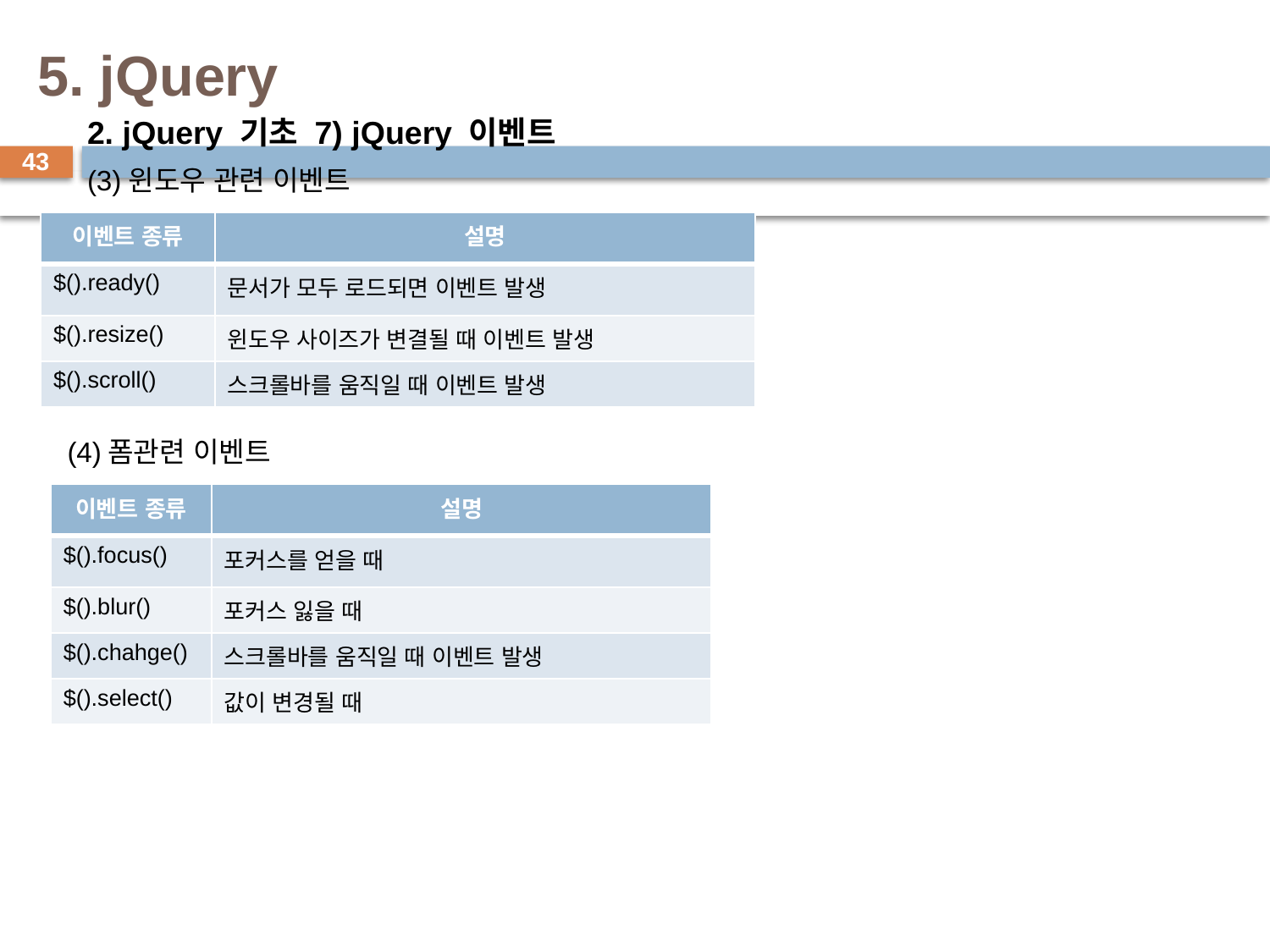

# 5. jQuery
2. jQuery 기초 7) jQuery 이벤트
(3)윈도우 관련 이벤트
43
| 이벤트 종류 | 설명 |
| --- | --- |
| $().ready() | 문서가 모두 로드되면 이벤트 발생 |
| $().resize() | 윈도우 사이즈가 변결될 때 이벤트 발생 |
| $().scroll() | 스크롤바를 움직일 때 이벤트 발생 |
(4)폼관련 이벤트

| 이벤트 종류 | 설명 |
| --- | --- |
| $().focus() | 포커스를 얻을 때 |
| $().blur() | 포커스 잃을 때 |
| $().chahge() | 스크롤바를 움직일 때 이벤트 발생 |
| $().select() | 값이 변경될 때 |